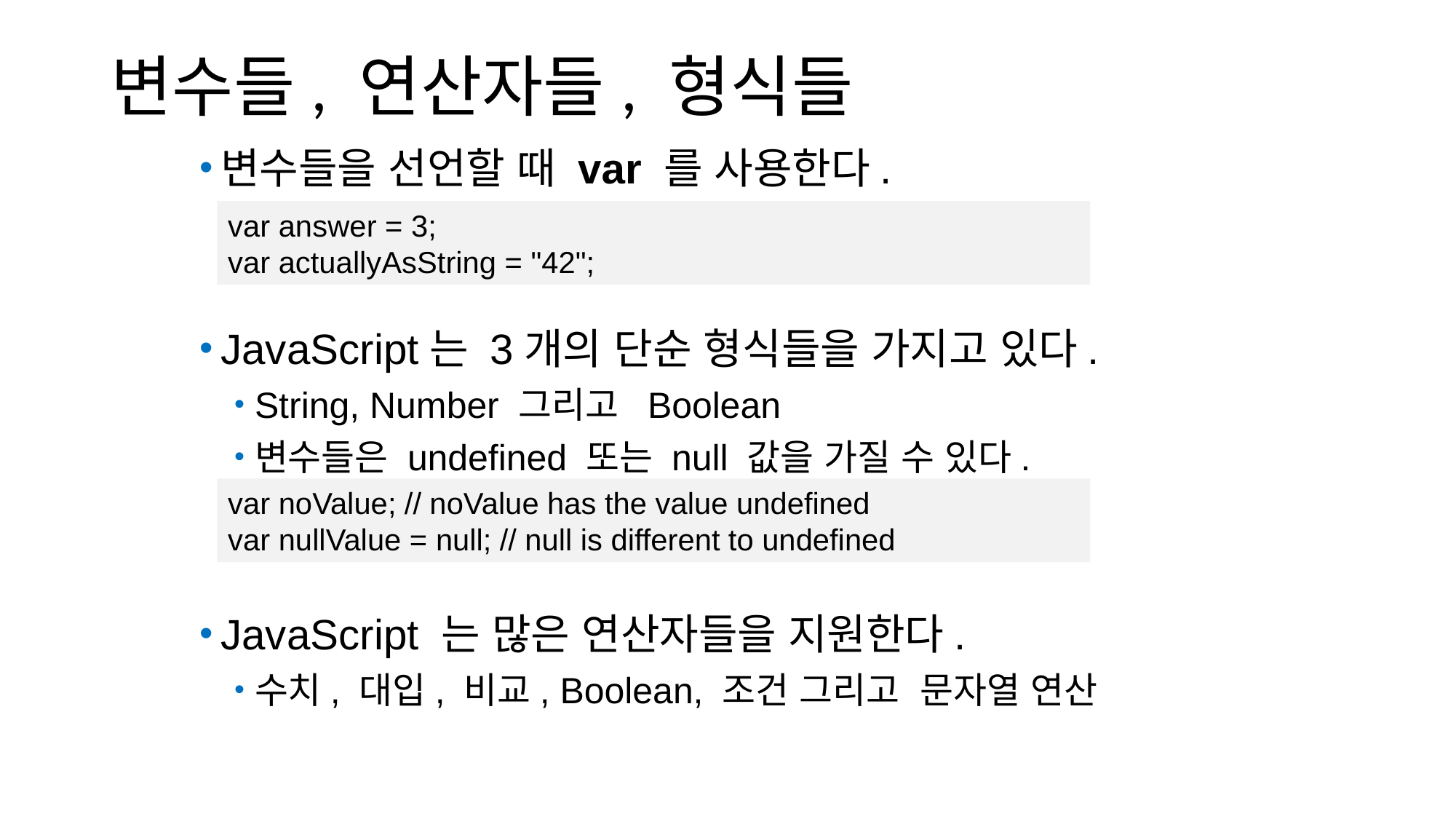

# 변수들, 연산자들, 형식들
변수들을 선언할 때 var 를 사용한다.

JavaScript는 3개의 단순 형식들을 가지고 있다.
String, Number 그리고  Boolean
변수들은 undefined 또는 null 값을 가질 수 있다.

JavaScript 는 많은 연산자들을 지원한다.
수치, 대입, 비교, Boolean, 조건 그리고  문자열 연산

var answer = 3;
var actuallyAsString = "42";
var noValue; // noValue has the value undefined
var nullValue = null; // null is different to undefined